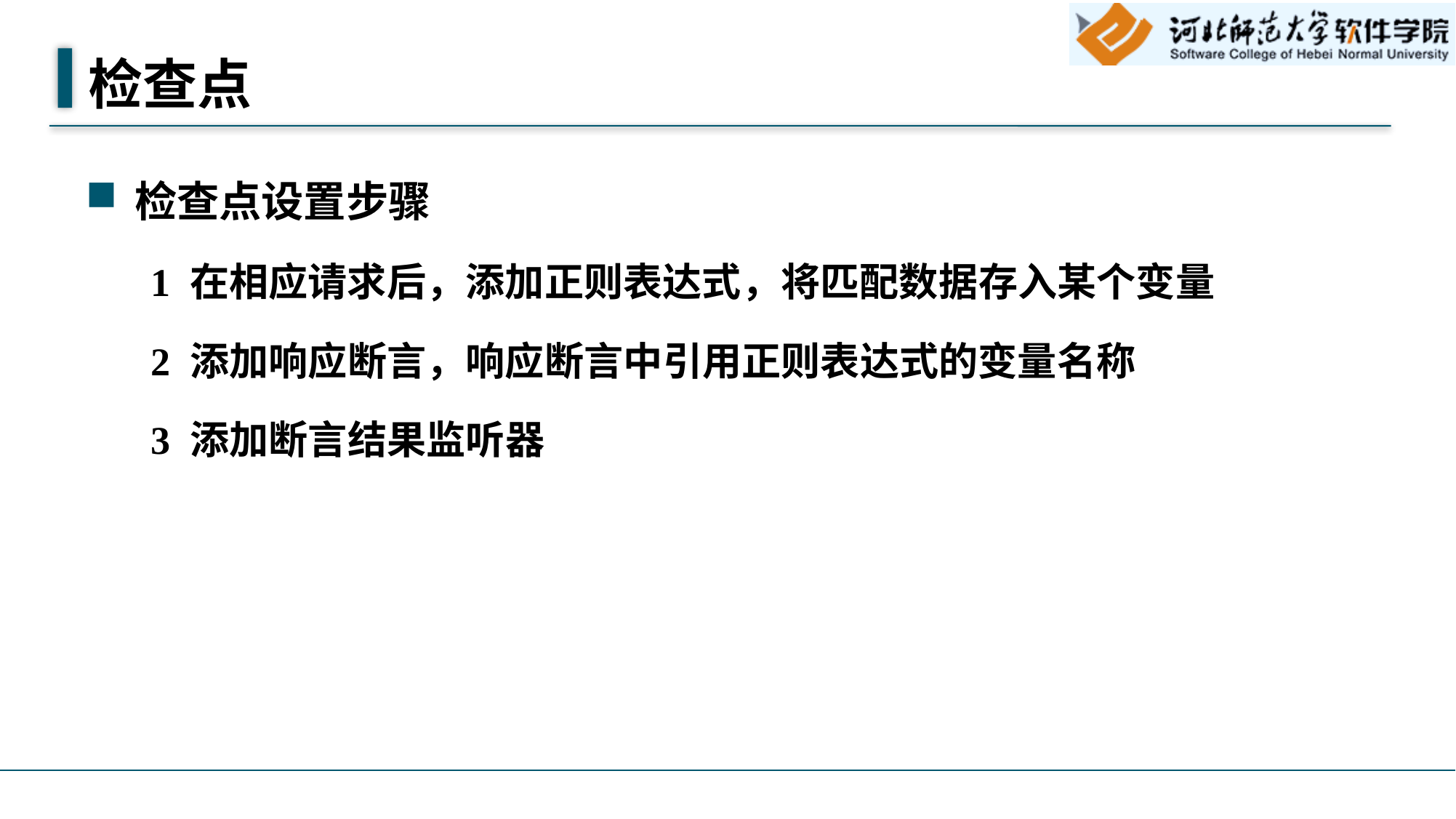

# 检查点
检查点设置步骤
1 在相应请求后，添加正则表达式，将匹配数据存入某个变量
2 添加响应断言，响应断言中引用正则表达式的变量名称
3 添加断言结果监听器